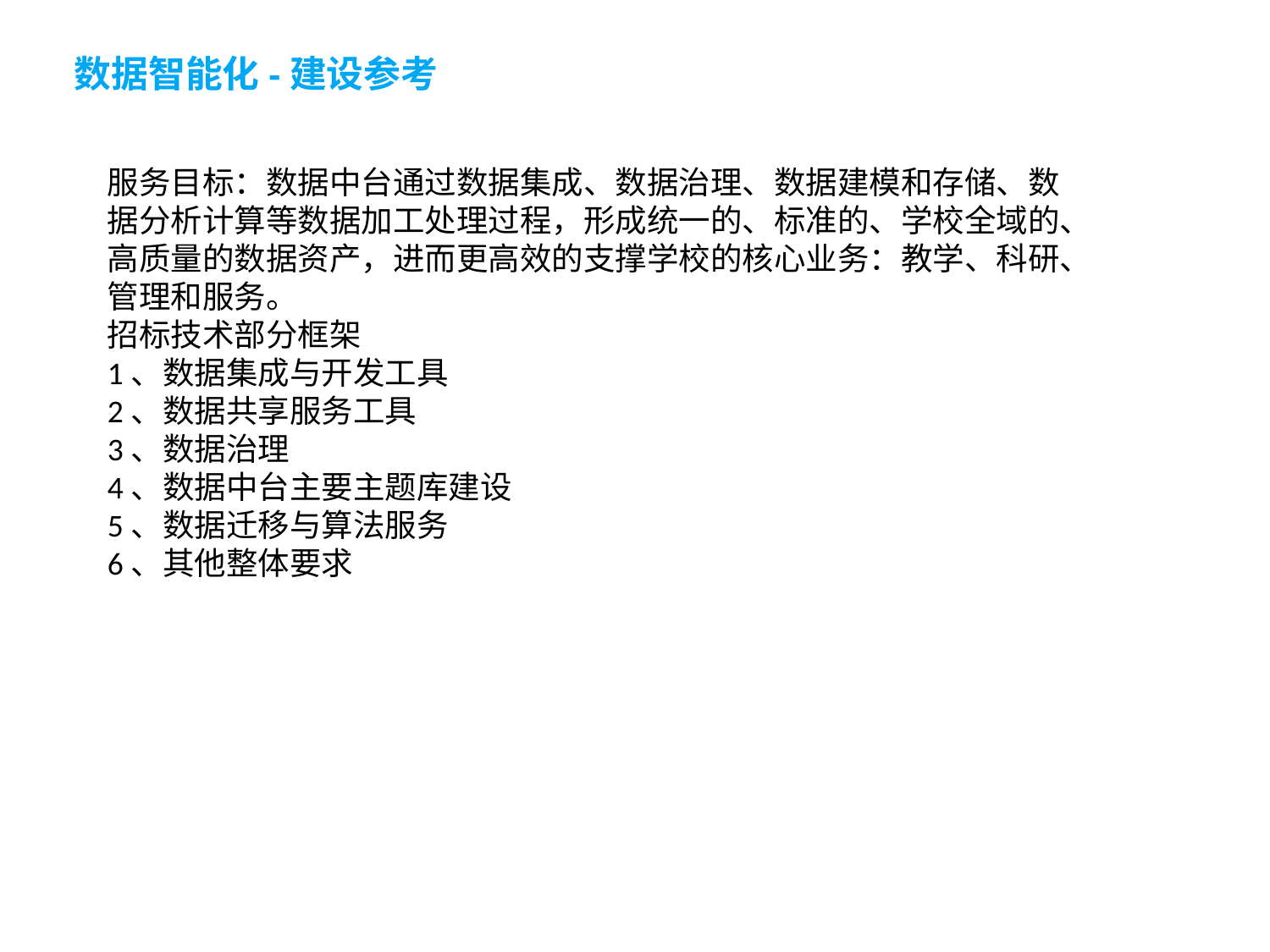

数据智能化-建设参考
服务目标：数据中台通过数据集成、数据治理、数据建模和存储、数据分析计算等数据加工处理过程，形成统一的、标准的、学校全域的、高质量的数据资产，进而更高效的支撑学校的核心业务：教学、科研、管理和服务。
招标技术部分框架
1、数据集成与开发工具
2、数据共享服务工具
3、数据治理
4、数据中台主要主题库建设
5、数据迁移与算法服务
6、其他整体要求